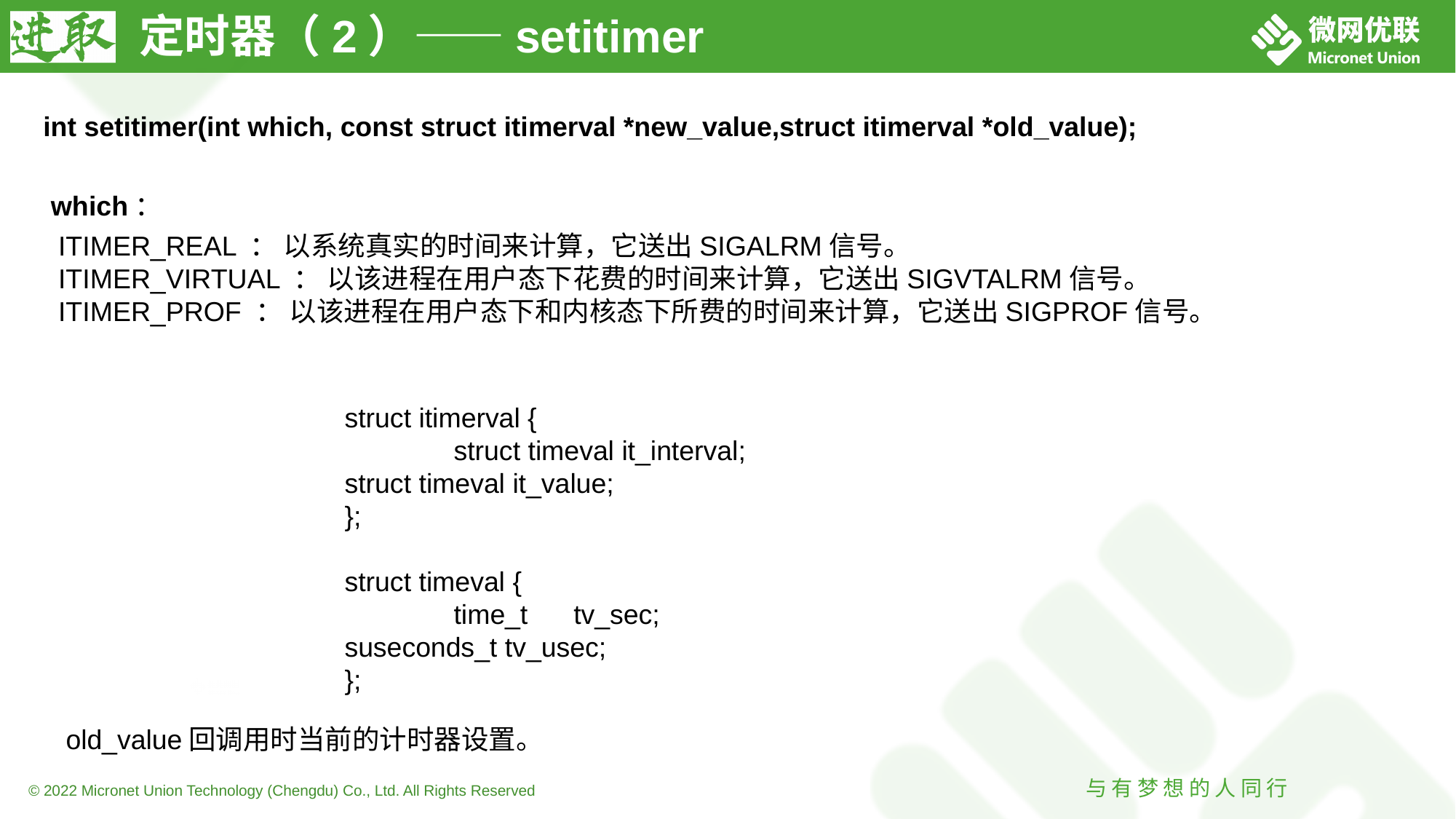

定时器（2）——setitimer
int setitimer(int which, const struct itimerval *new_value,struct itimerval *old_value);
which：
ITIMER_REAL ： 以系统真实的时间来计算，它送出SIGALRM信号。
ITIMER_VIRTUAL ： 以该进程在用户态下花费的时间来计算，它送出SIGVTALRM信号。
ITIMER_PROF ： 以该进程在用户态下和内核态下所费的时间来计算，它送出SIGPROF信号。

struct itimerval {
	struct timeval it_interval;                	struct timeval it_value;
};

struct timeval {
	time_t      tv_sec;         	suseconds_t tv_usec;
};
old_value回调用时当前的计时器设置。